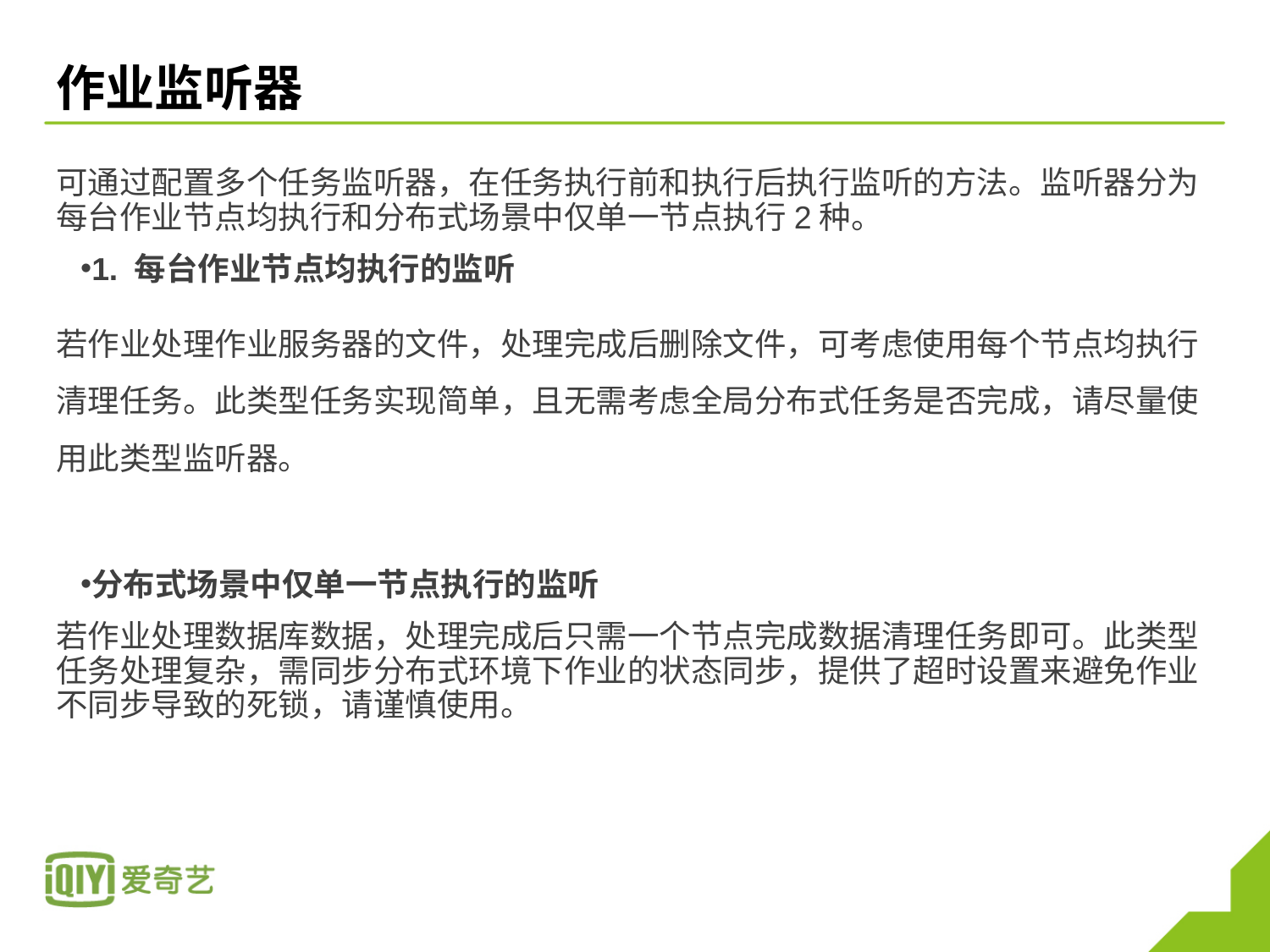

# 作业监听器
可通过配置多个任务监听器，在任务执行前和执行后执行监听的方法。监听器分为每台作业节点均执行和分布式场景中仅单一节点执行2种。
1. 每台作业节点均执行的监听
若作业处理作业服务器的文件，处理完成后删除文件，可考虑使用每个节点均执行清理任务。此类型任务实现简单，且无需考虑全局分布式任务是否完成，请尽量使用此类型监听器。

分布式场景中仅单一节点执行的监听
若作业处理数据库数据，处理完成后只需一个节点完成数据清理任务即可。此类型任务处理复杂，需同步分布式环境下作业的状态同步，提供了超时设置来避免作业不同步导致的死锁，请谨慎使用。